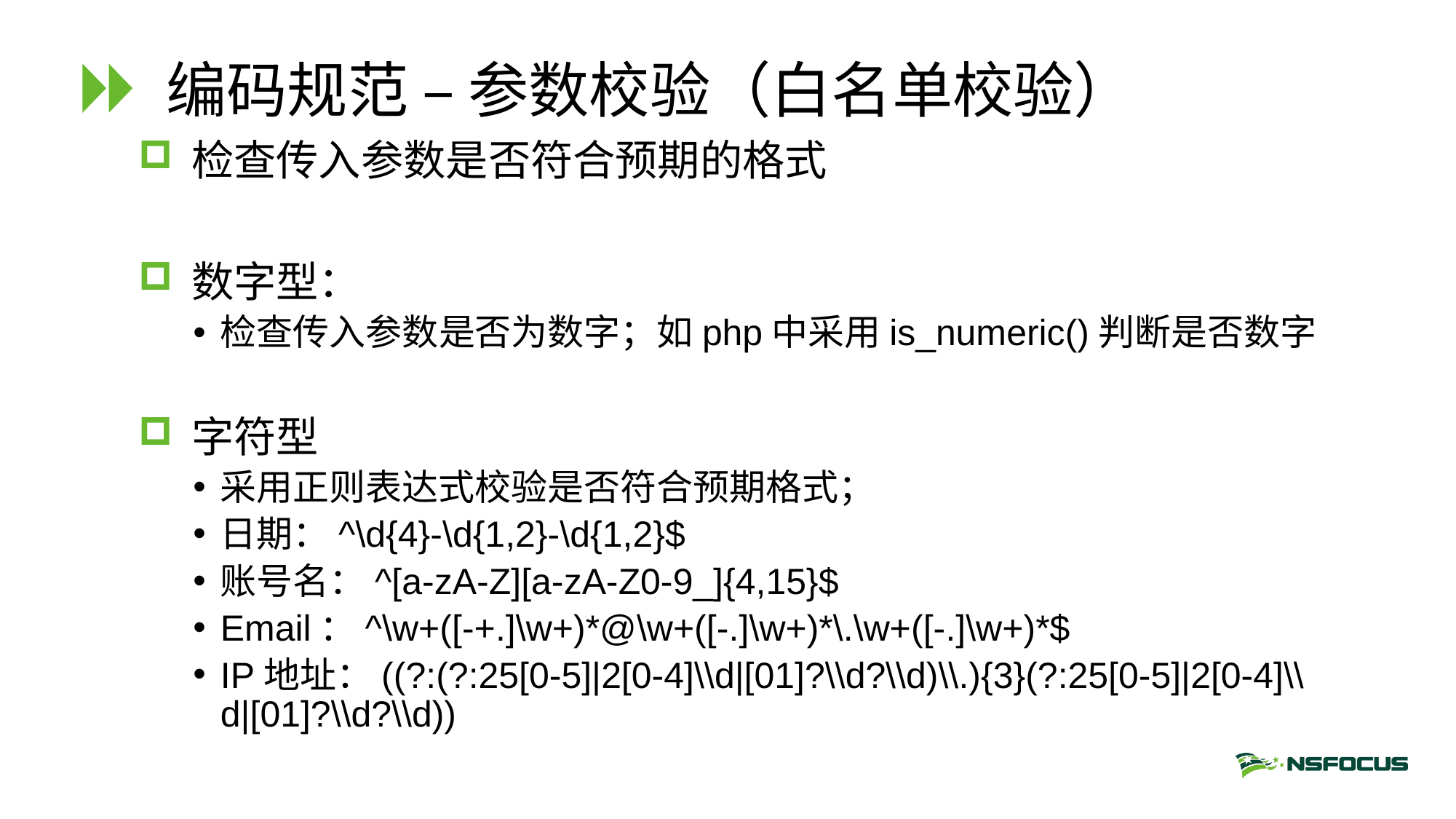

# 编码规范 – 参数校验（白名单校验）
检查传入参数是否符合预期的格式

数字型：
检查传入参数是否为数字；如php中采用is_numeric()判断是否数字

字符型
采用正则表达式校验是否符合预期格式；
日期：^\d{4}-\d{1,2}-\d{1,2}$
账号名：^[a-zA-Z][a-zA-Z0-9_]{4,15}$
Email：^\w+([-+.]\w+)*@\w+([-.]\w+)*\.\w+([-.]\w+)*$
IP地址：((?:(?:25[0-5]|2[0-4]\\d|[01]?\\d?\\d)\\.){3}(?:25[0-5]|2[0-4]\\d|[01]?\\d?\\d))